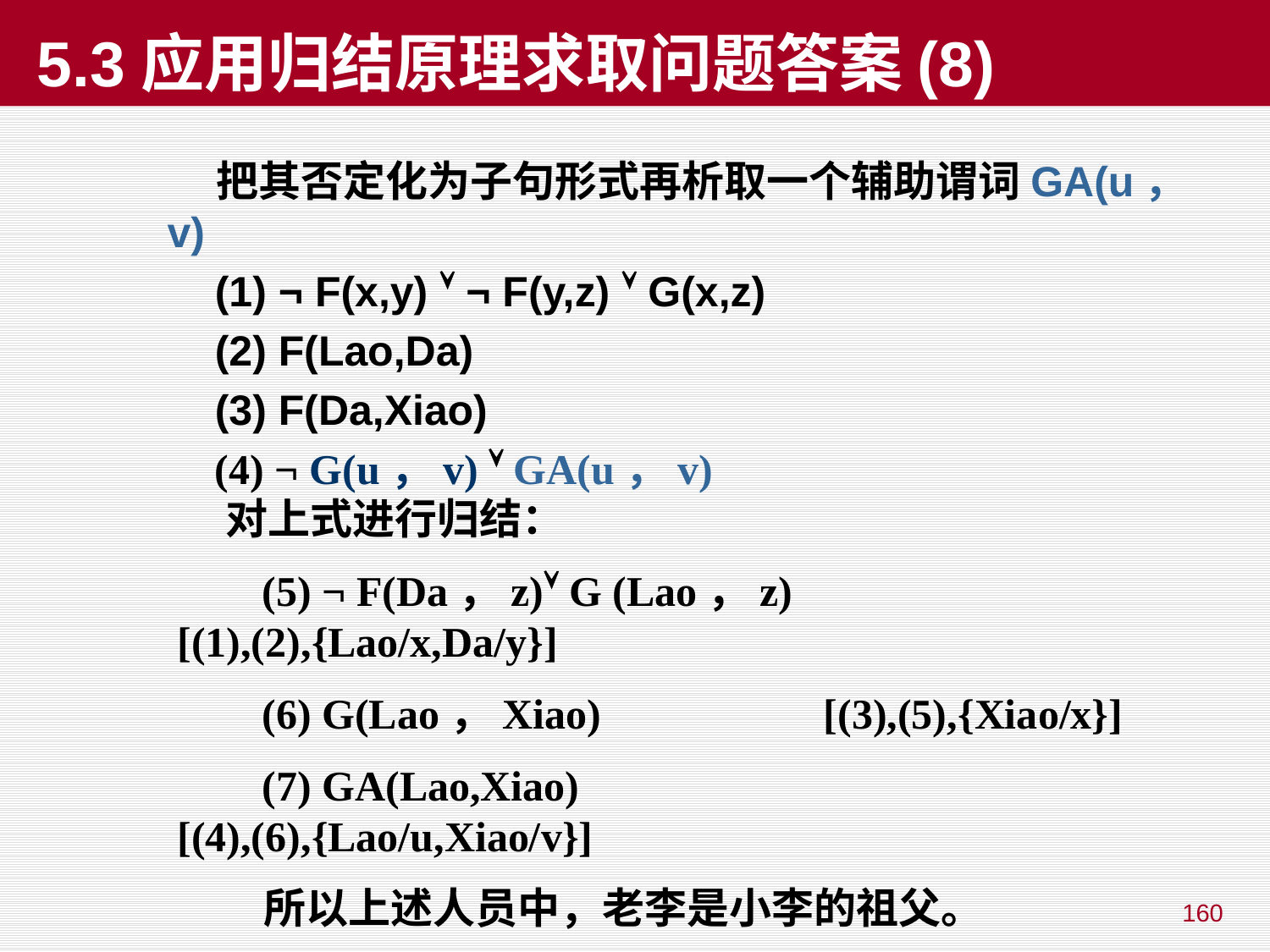

# 5.3应用归结原理求取问题答案(8)
     把其否定化为子句形式再析取一个辅助谓词GA(u，v)
    (1) ¬ F(x,y) ∨ ¬ F(y,z) ∨ G(x,z)
    (2) F(Lao,Da)
    (3) F(Da,Xiao)
    (4) ¬ G(u，v) ∨ GA(u，v)
     对上式进行归结：
        (5) ¬ F(Da，z)∨ G (Lao，z)    [(1),(2),{Lao/x,Da/y}]
        (6) G(Lao，Xiao)                     [(3),(5),{Xiao/x}]
        (7) GA(Lao,Xiao)                  [(4),(6),{Lao/u,Xiao/v}]
        所以上述人员中，老李是小李的祖父。
160